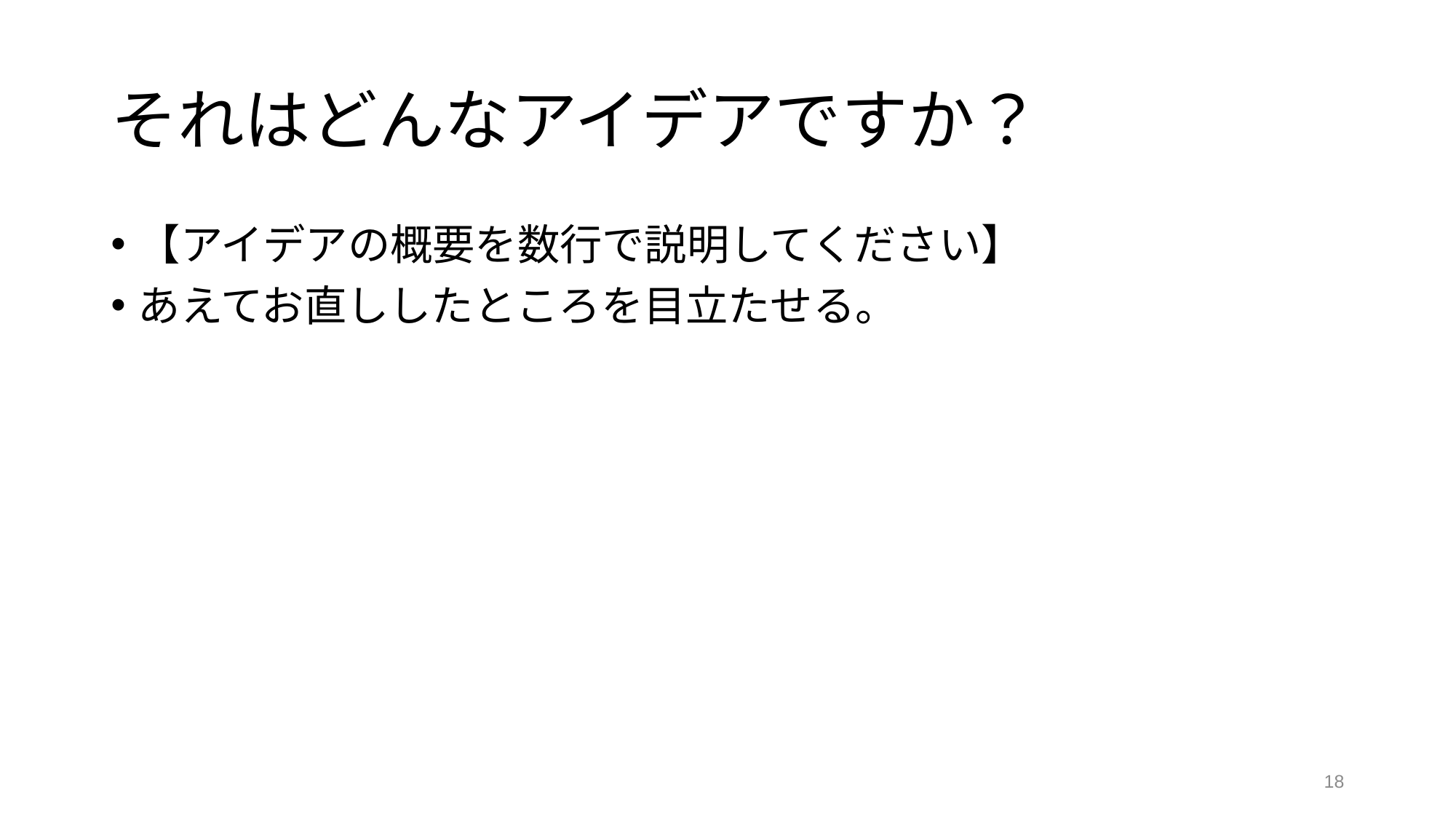

# それはどんなアイデアですか？
【アイデアの概要を数行で説明してください】
あえてお直ししたところを目立たせる。
18